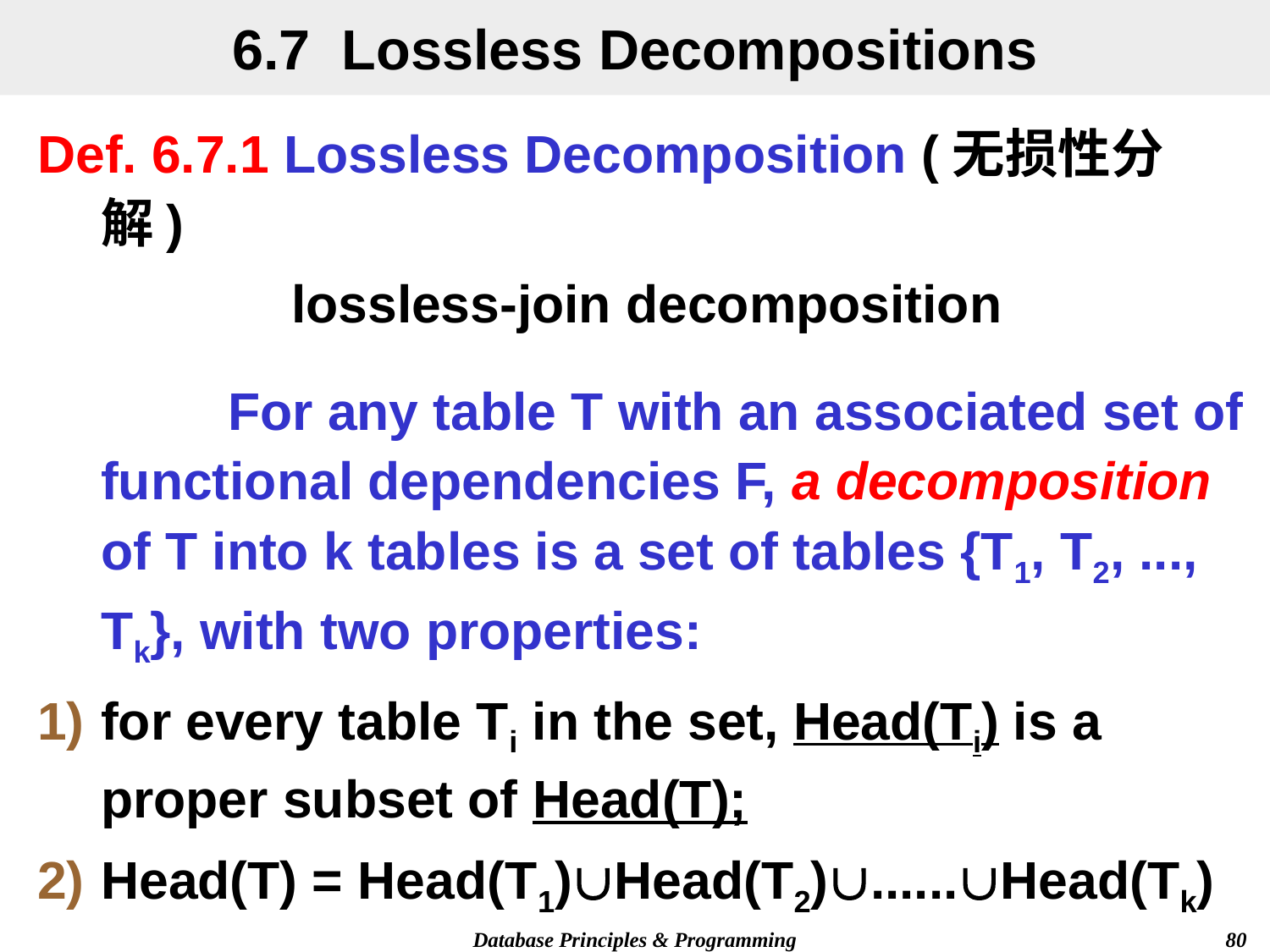

# 6.7  Lossless Decompositions
Def. 6.7.1 Lossless Decomposition (无损性分解)
lossless-join decomposition

		For any table T with an associated set of functional dependencies F, a decomposition of T into k tables is a set of tables {T1, T2, ..., Tk}, with two properties:
for every table Ti in the set, Head(Ti) is a proper subset of Head(T);
Head(T) = Head(T1)∪Head(T2)∪......∪Head(Tk)

Database Principles & Programming
80